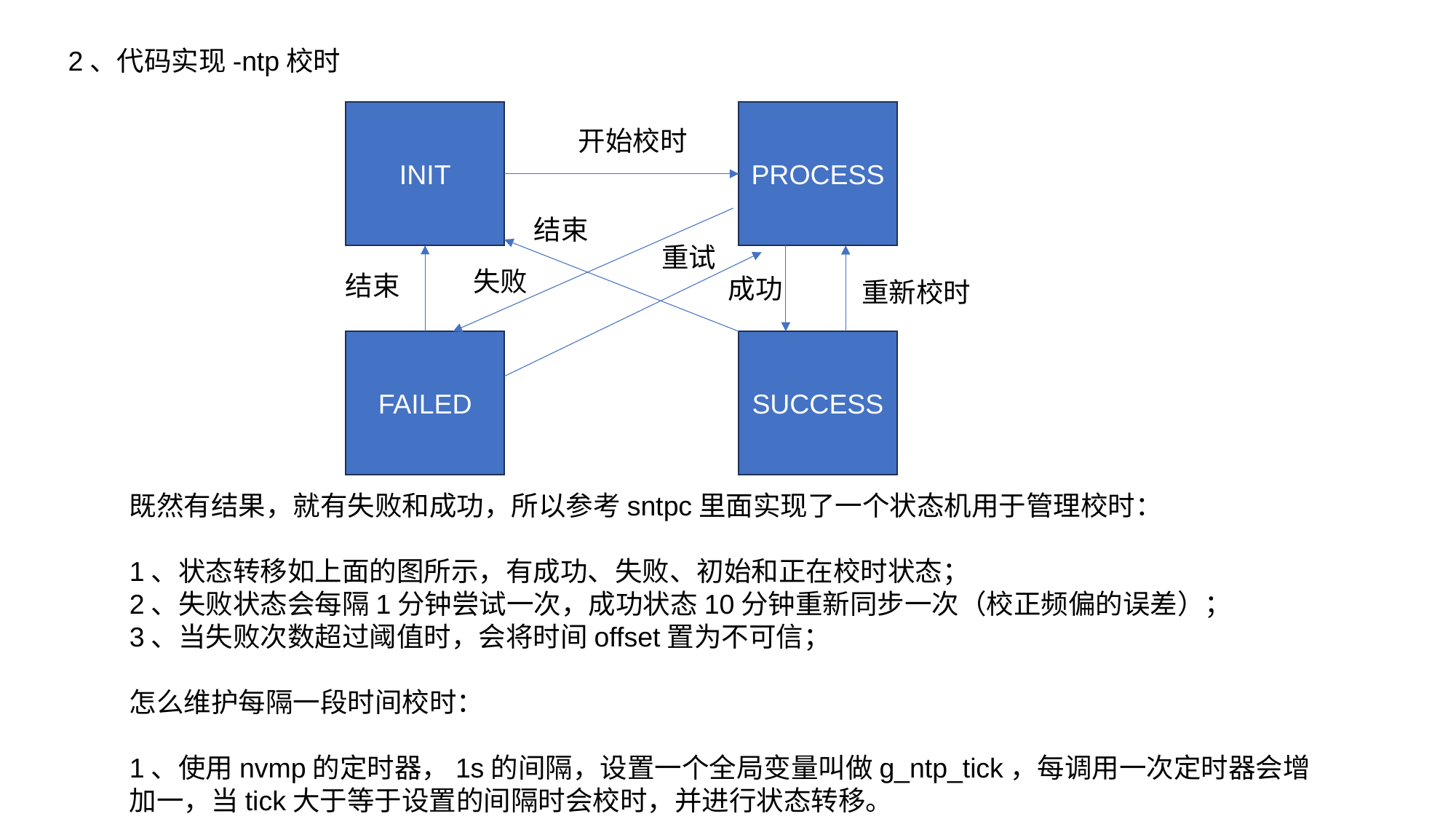

2、代码实现-ntp校时
PROCESS
INIT
开始校时
结束
重试
失败
结束
成功
重新校时
FAILED
SUCCESS
既然有结果，就有失败和成功，所以参考sntpc里面实现了一个状态机用于管理校时：

1、状态转移如上面的图所示，有成功、失败、初始和正在校时状态；
2、失败状态会每隔1分钟尝试一次，成功状态10分钟重新同步一次（校正频偏的误差）；
3、当失败次数超过阈值时，会将时间offset置为不可信；

怎么维护每隔一段时间校时：

1、使用nvmp的定时器，1s的间隔，设置一个全局变量叫做g_ntp_tick，每调用一次定时器会增加一，当tick大于等于设置的间隔时会校时，并进行状态转移。